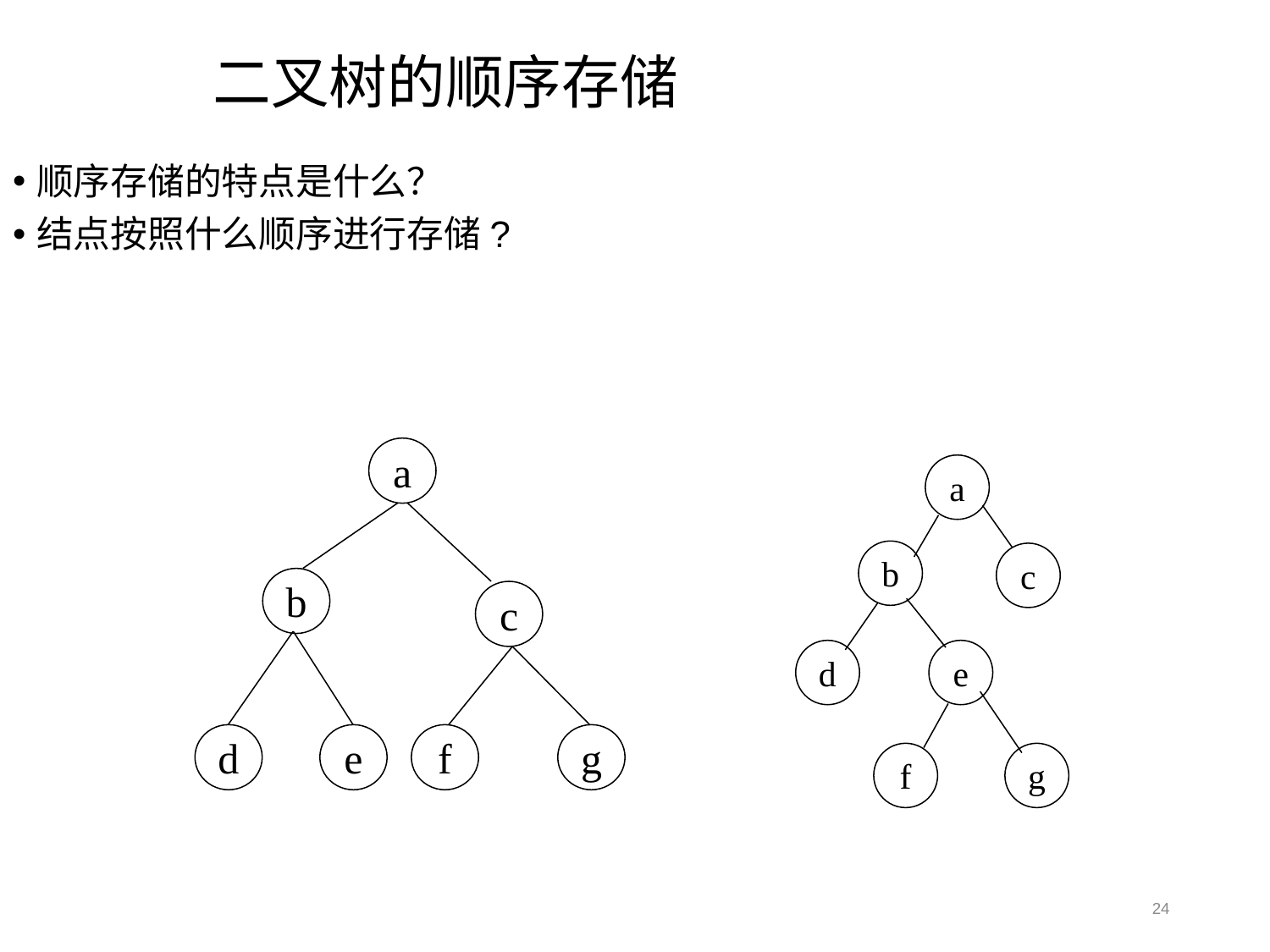

二叉树的顺序存储
顺序存储的特点是什么？
结点按照什么顺序进行存储?

a

b
c

d
e
f
g
a

b
c

d
e

f
g
24